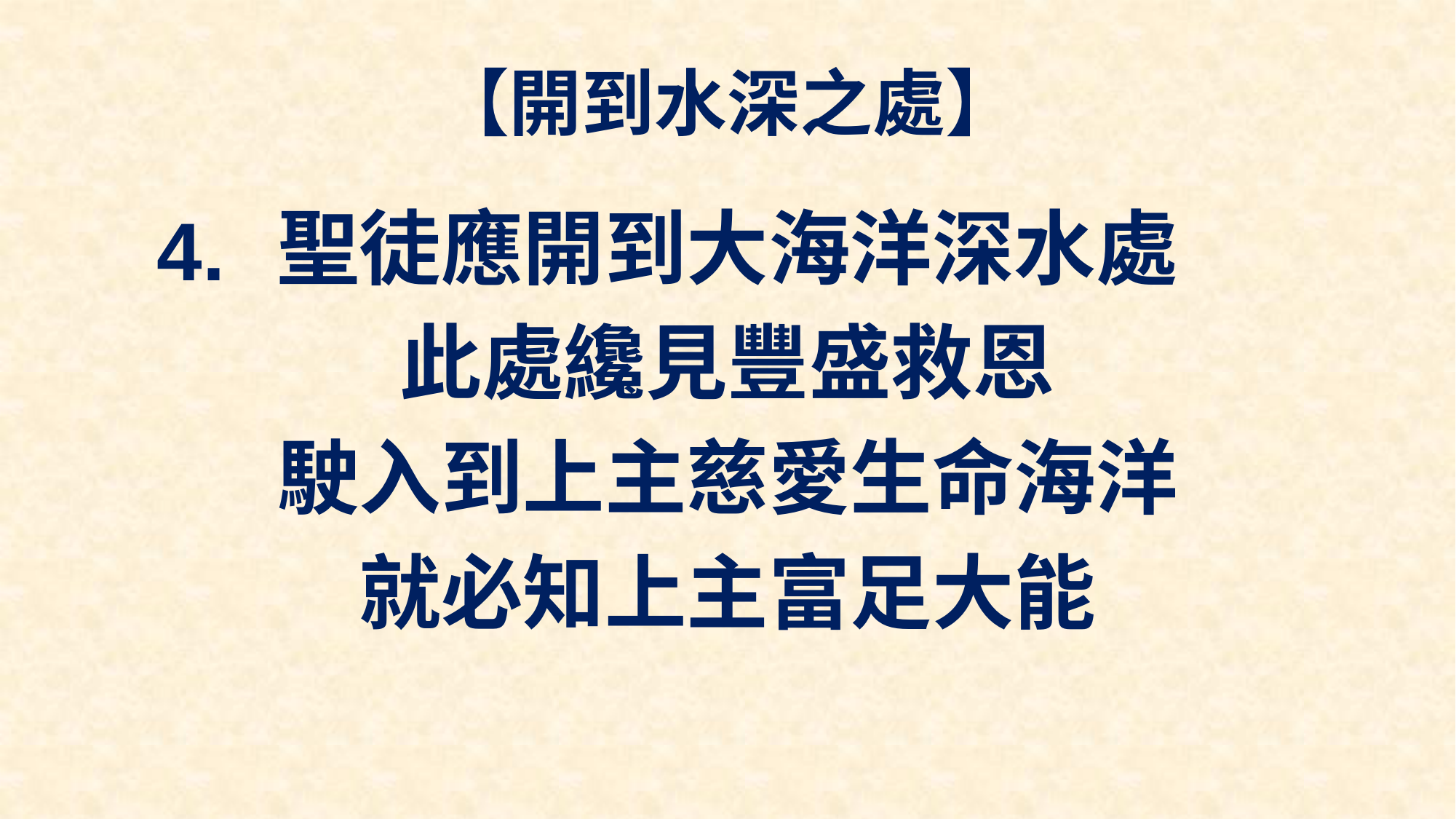

# 【開到水深之處】
聖徒應開到大海洋深水處
此處纔見豐盛救恩
駛入到上主慈愛生命海洋
就必知上主富足大能
4.